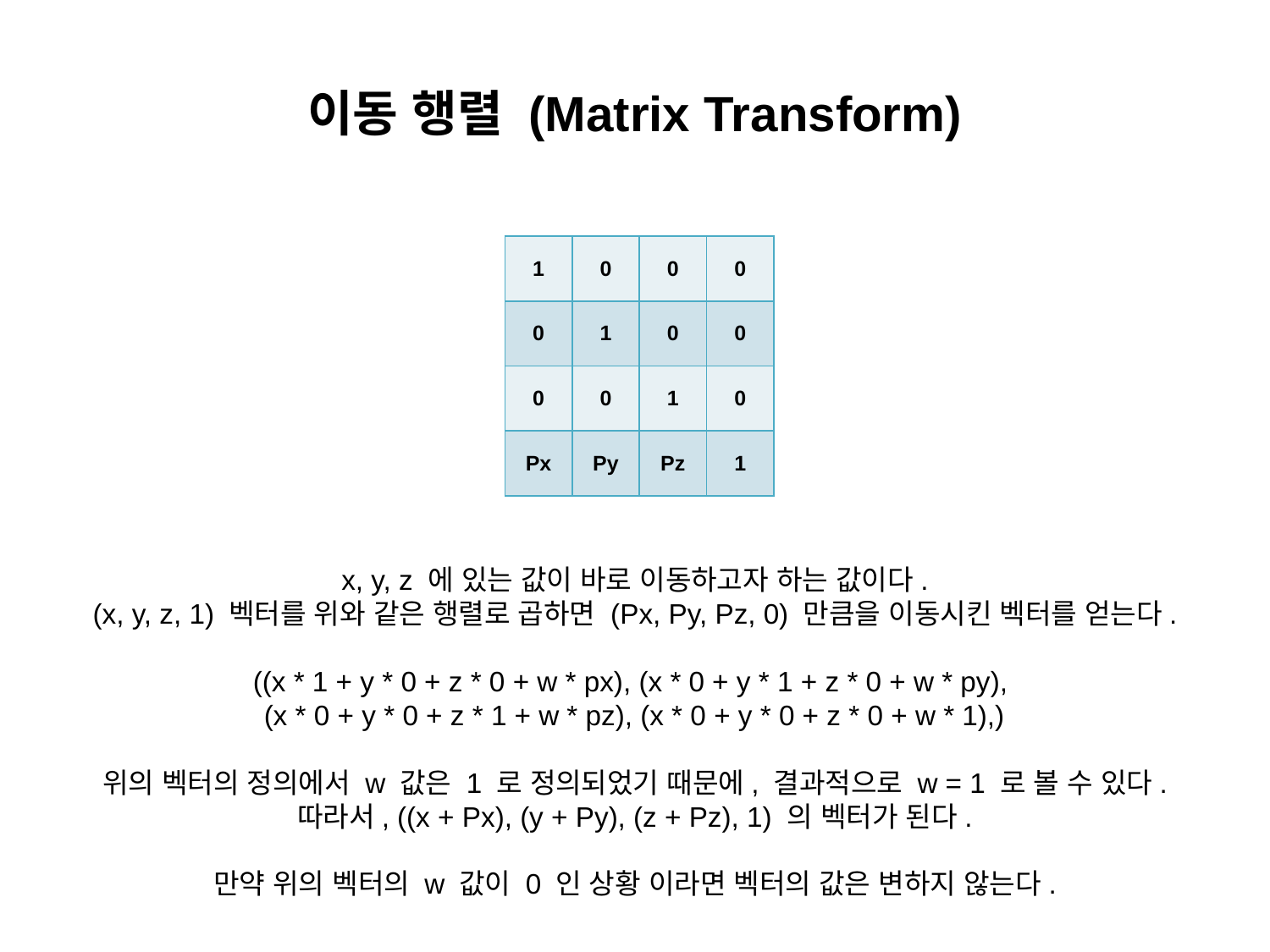

이동 행렬 (Matrix Transform)
| 1 | 0 | 0 | 0 |
| --- | --- | --- | --- |
| 0 | 1 | 0 | 0 |
| 0 | 0 | 1 | 0 |
| Px | Py | Pz | 1 |
x, y, z 에 있는 값이 바로 이동하고자 하는 값이다.
(x, y, z, 1) 벡터를 위와 같은 행렬로 곱하면 (Px, Py, Pz, 0) 만큼을 이동시킨 벡터를 얻는다.

((x * 1 + y * 0 + z * 0 + w * px), (x * 0 + y * 1 + z * 0 + w * py),
(x * 0 + y * 0 + z * 1 + w * pz), (x * 0 + y * 0 + z * 0 + w * 1),)

위의 벡터의 정의에서 w 값은 1 로 정의되었기 때문에, 결과적으로 w = 1 로 볼 수 있다.
따라서, ((x + Px), (y + Py), (z + Pz), 1) 의 벡터가 된다.

만약 위의 벡터의 w 값이 0 인 상황 이라면 벡터의 값은 변하지 않는다.